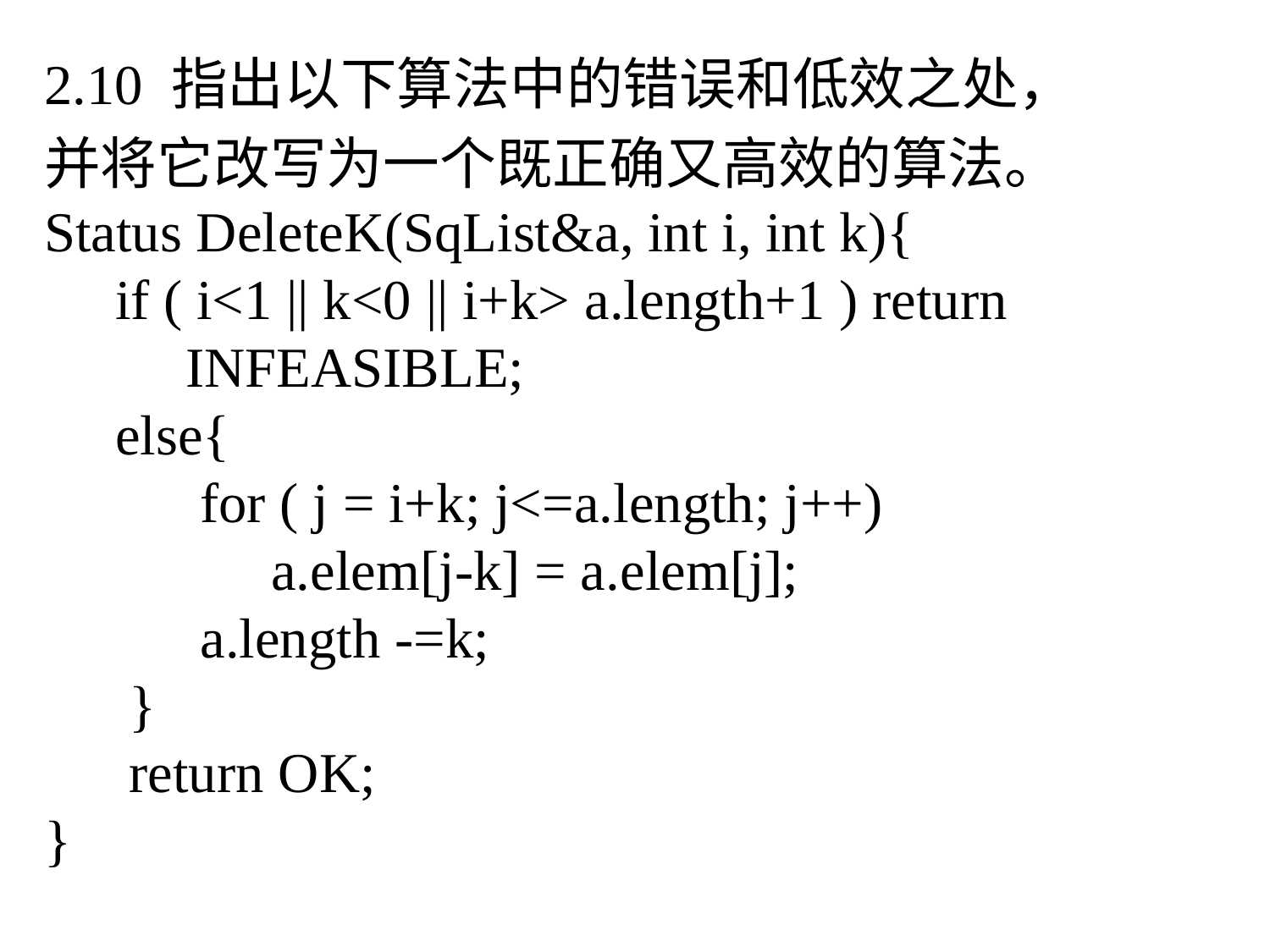

2.10 指出以下算法中的错误和低效之处，
并将它改写为一个既正确又高效的算法。
Status DeleteK(SqList&a, int i, int k){
     if ( i<1 || k<0 || i+k> a.length+1 ) return
          INFEASIBLE;
     else{
           for ( j = i+k; j<=a.length; j++)
                a.elem[j-k] = a.elem[j];
           a.length -=k;
      }
      return OK;
}